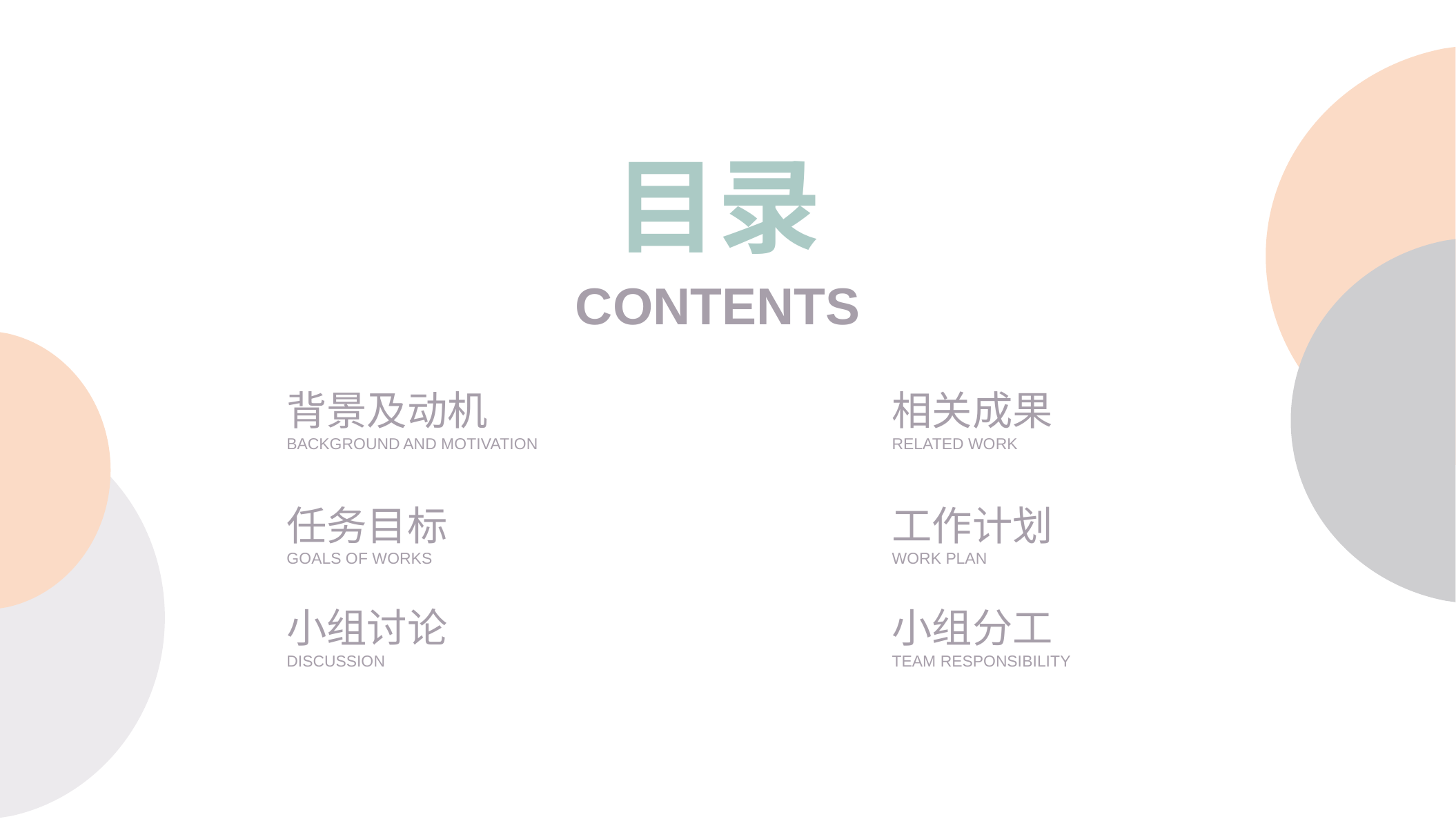

目录

CONTENTS

背景及动机
BACKGROUND AND MOTIVATION
相关成果
RELATED WORK

工作计划
WORK PLAN
任务目标
GOALS OF WORKS

小组讨论
DISCUSSION
小组分工
TEAM RESPONSIBILITY